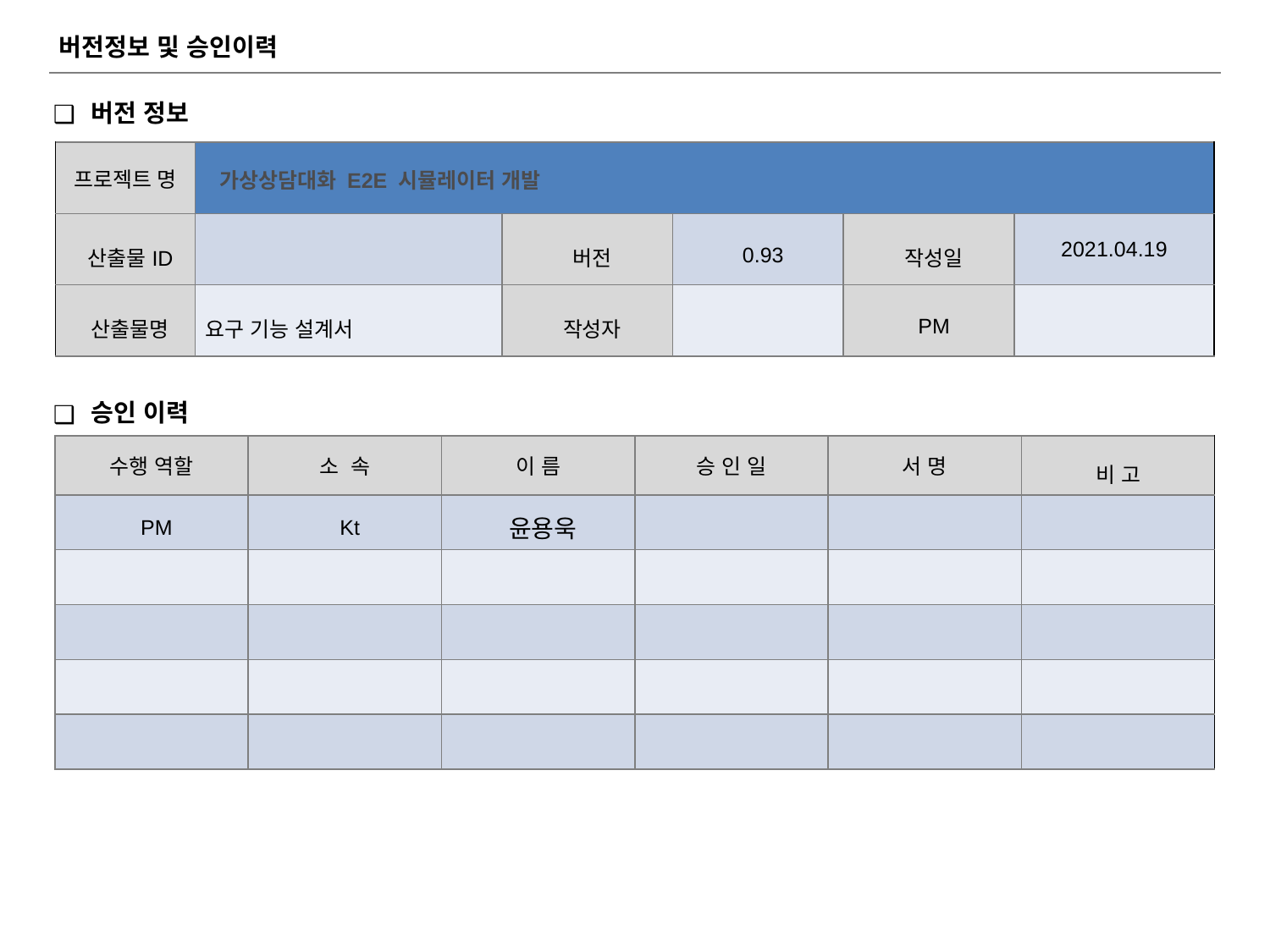

버전정보 및 승인이력
버전 정보
| 프로젝트 명 | 가상상담대화 E2E 시뮬레이터 개발 |  |  |  |  |
| --- | --- | --- | --- | --- | --- |
| 산출물ID |  | 버전 | 0.93 | 작성일 | 2021.04.19 |
| 산출물명 | 요구 기능 설계서 | 작성자 |  | PM |  |
승인 이력
| 수행 역할 | 소 속 | 이 름 | 승 인 일 | 서 명 | 비 고 |
| --- | --- | --- | --- | --- | --- |
| PM | Kt | 윤용욱 |  |  |  |
|  |  |  |  |  |  |
|  |  |  |  |  |  |
|  |  |  |  |  |  |
|  |  |  |  |  |  |